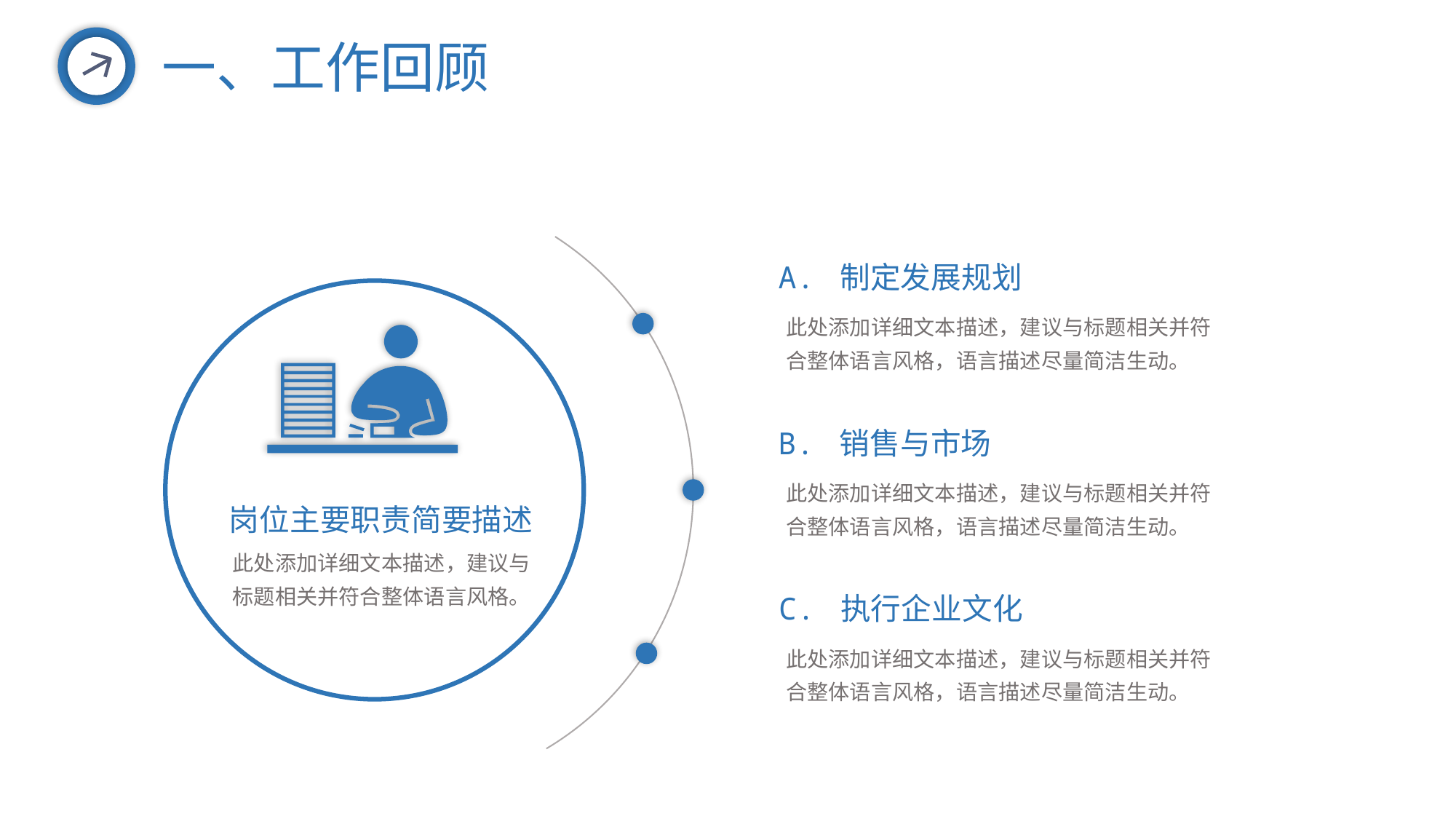

一、工作回顾

A. 制定发展规划

此处添加详细文本描述，建议与标题相关并符合整体语言风格，语言描述尽量简洁生动。

B. 销售与市场
此处添加详细文本描述，建议与标题相关并符合整体语言风格，语言描述尽量简洁生动。

岗位主要职责简要描述
此处添加详细文本描述，建议与标题相关并符合整体语言风格。
C. 执行企业文化
此处添加详细文本描述，建议与标题相关并符合整体语言风格，语言描述尽量简洁生动。